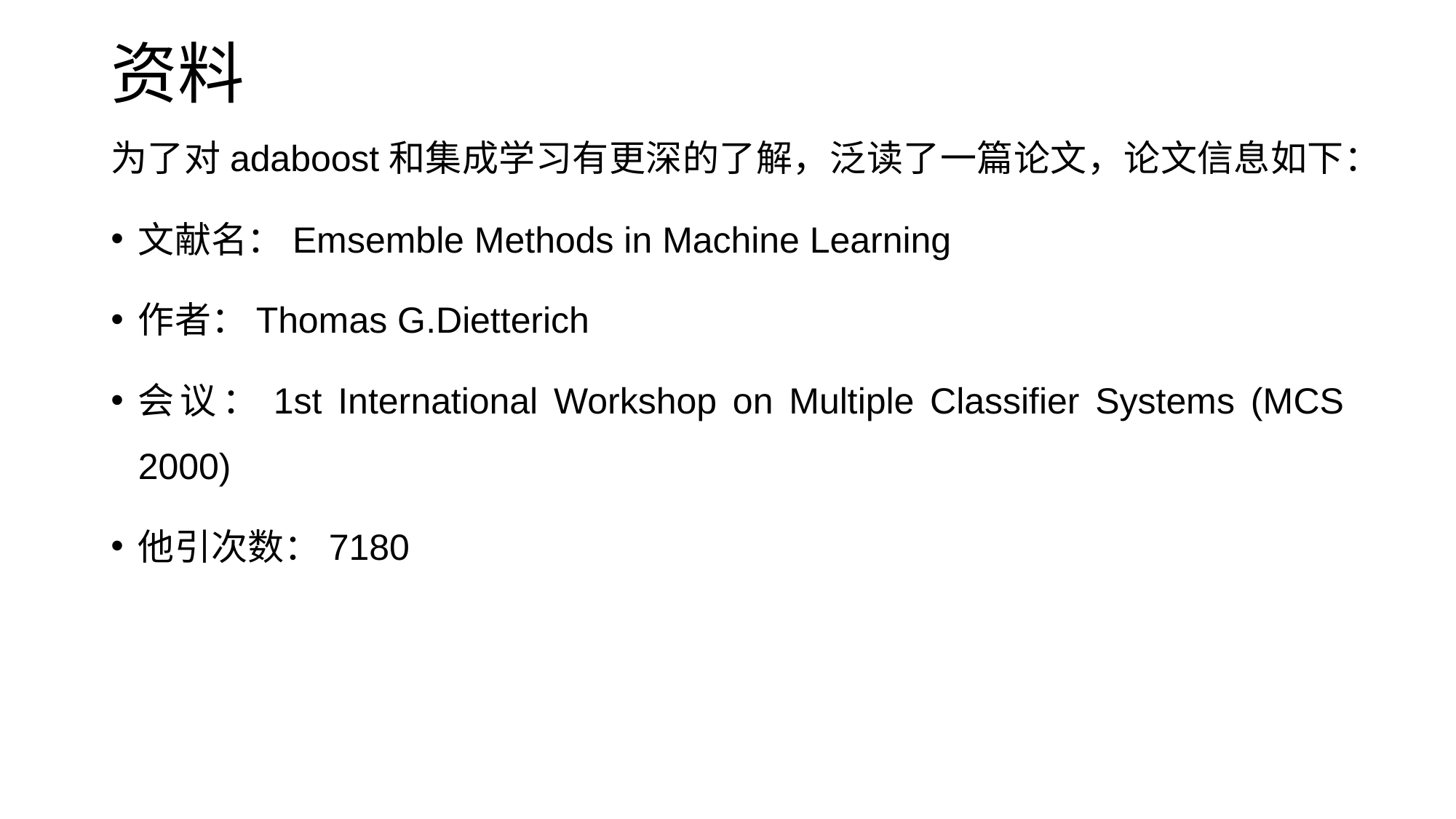

# 资料
为了对adaboost和集成学习有更深的了解，泛读了一篇论文，论文信息如下：
文献名：Emsemble Methods in Machine Learning
作者：Thomas G.Dietterich
会议：1st International Workshop on Multiple Classifier Systems (MCS 2000)
他引次数：7180